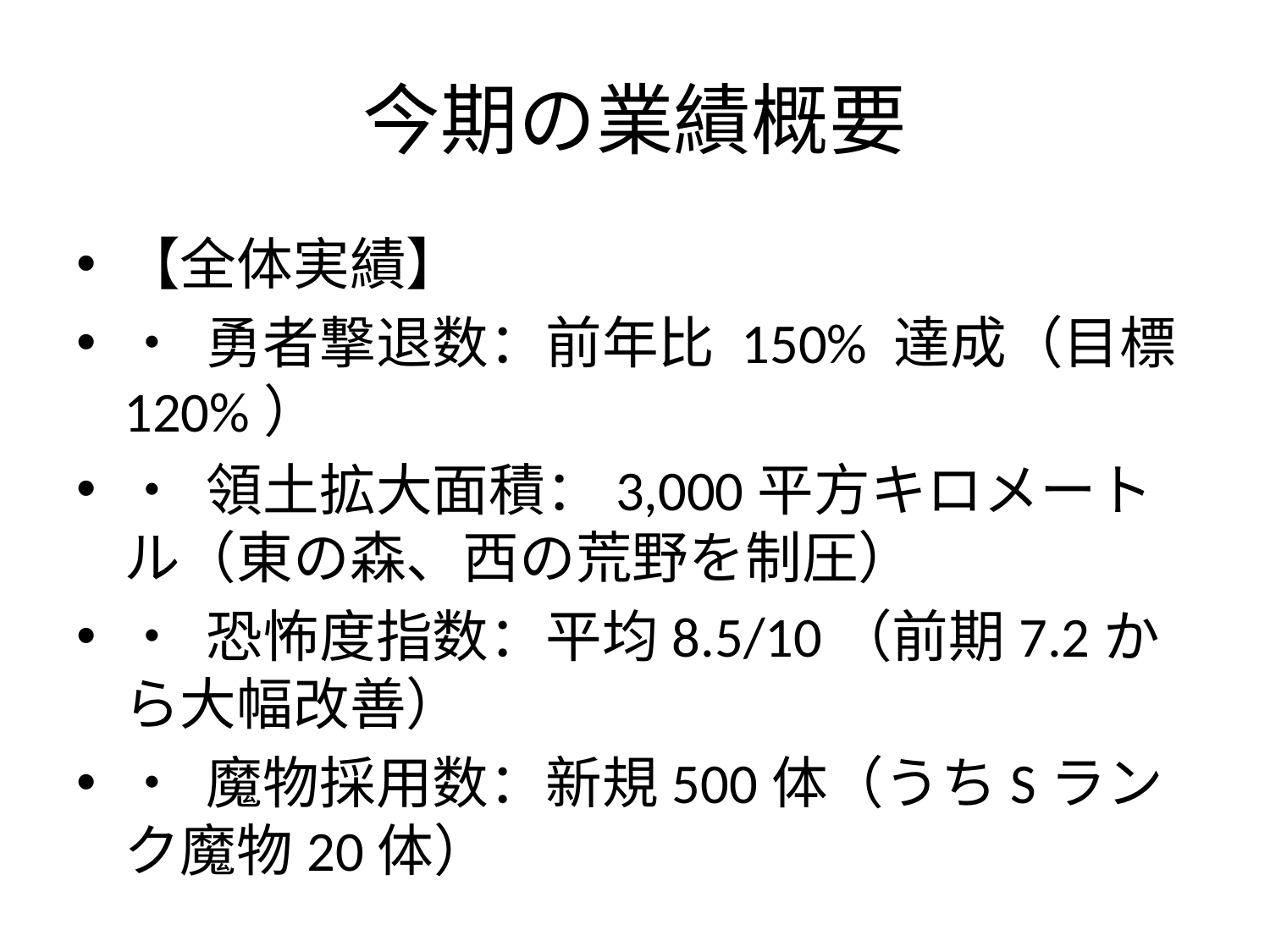

# 今期の業績概要
【全体実績】
• 勇者撃退数：前年比 150% 達成（目標120%）
• 領土拡大面積：3,000平方キロメートル（東の森、西の荒野を制圧）
• 恐怖度指数：平均8.5/10（前期7.2から大幅改善）
• 魔物採用数：新規500体（うちSランク魔物20体）

【特筆すべき成果】
• 伝説の勇者パーティー3組の撃退に成功
• 聖剣の封印に成功（3本）
• 四天王全員がKPI達成